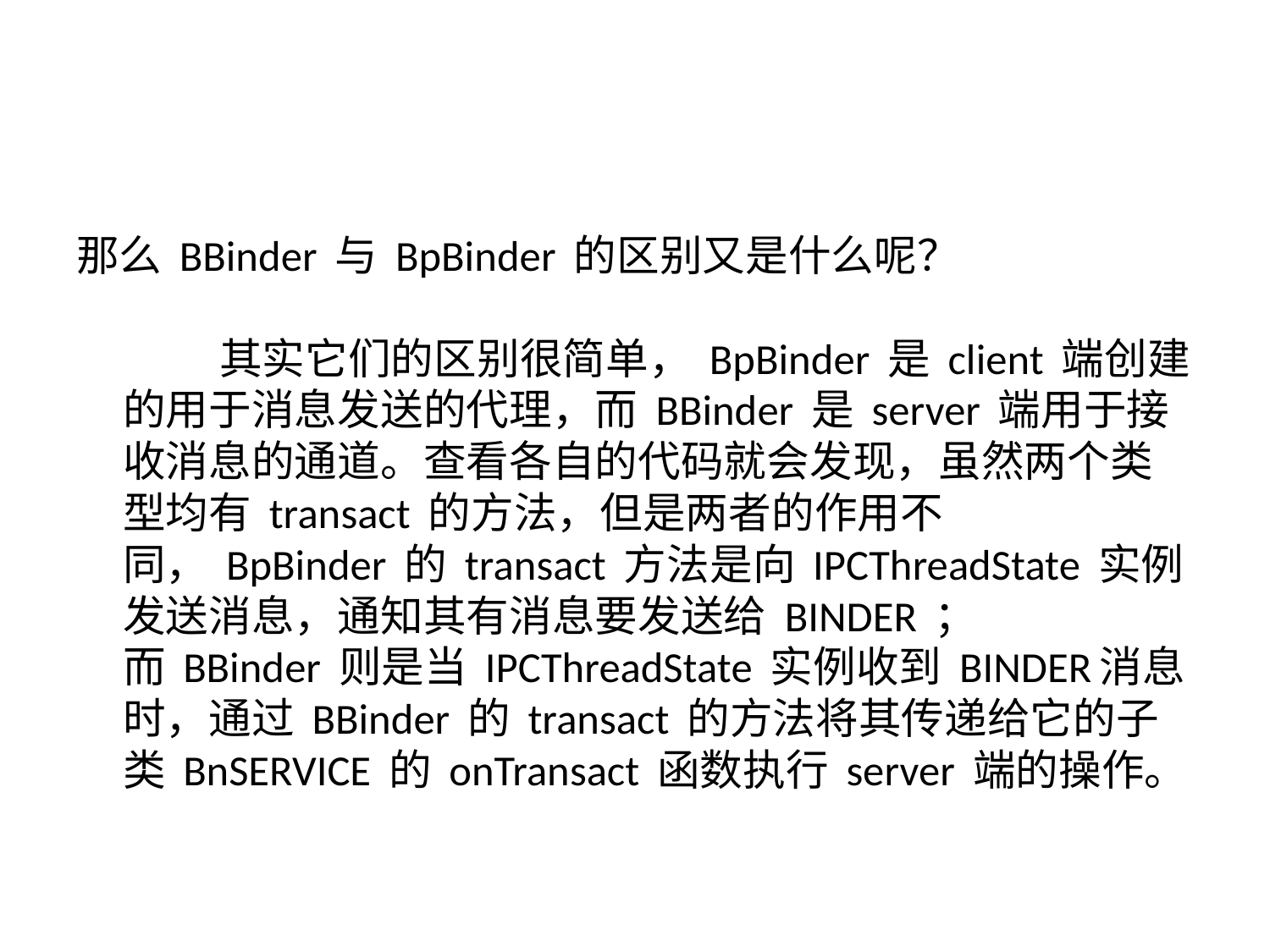

#
那么 BBinder 与 BpBinder 的区别又是什么呢？ 
    	其实它们的区别很简单， BpBinder 是 client 端创建的用于消息发送的代理，而 BBinder 是 server 端用于接收消息的通道。查看各自的代码就会发现，虽然两个类型均有 transact 的方法，但是两者的作用不同， BpBinder 的 transact 方法是向 IPCThreadState 实例发送消息，通知其有消息要发送给 BINDER ；而 BBinder 则是当 IPCThreadState 实例收到 BINDER消息时，通过 BBinder 的 transact 的方法将其传递给它的子类 BnSERVICE 的 onTransact 函数执行 server 端的操作。